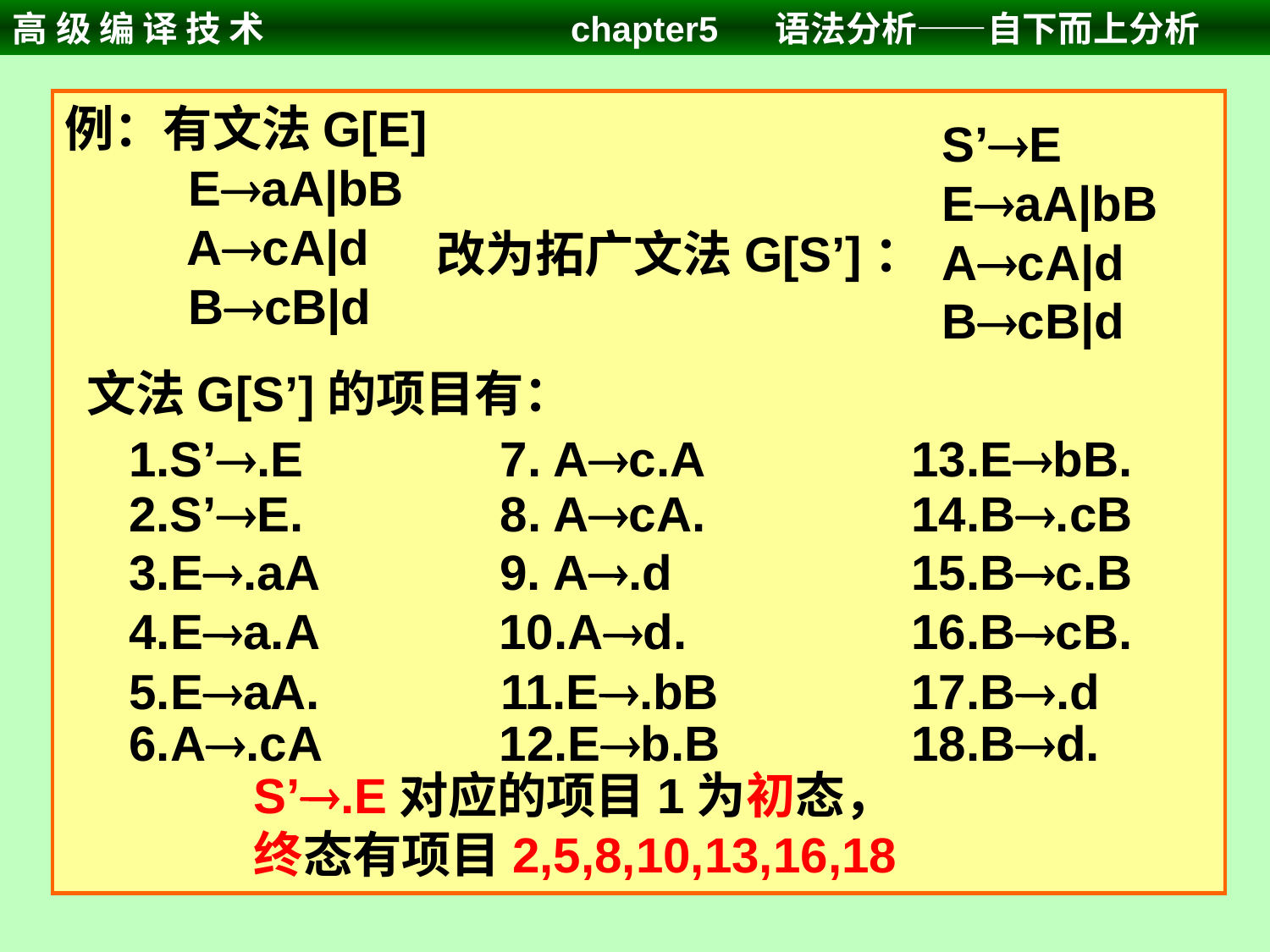

例：有文法G[E]
         E→aA|bB
         A→cA|d
         B→cB|d

S’→E
E→aA|bB
A→cA|d
B→cB|d
改为拓广文法G[S’]：
文法G[S’]的项目有：
1.S’→.E
7. A→c.A
13.E→bB.
2.S’→E.
8. A→cA.
14.B→.cB
3.E→.aA
9. A→.d
15.B→c.B
4.E→a.A
10.A→d.
16.B→cB.
5.E→aA.
11.E→.bB
17.B→.d
6.A→.cA
12.E→b.B
18.B→d.
S’→.E对应的项目1为初态，
终态有项目2,5,8,10,13,16,18